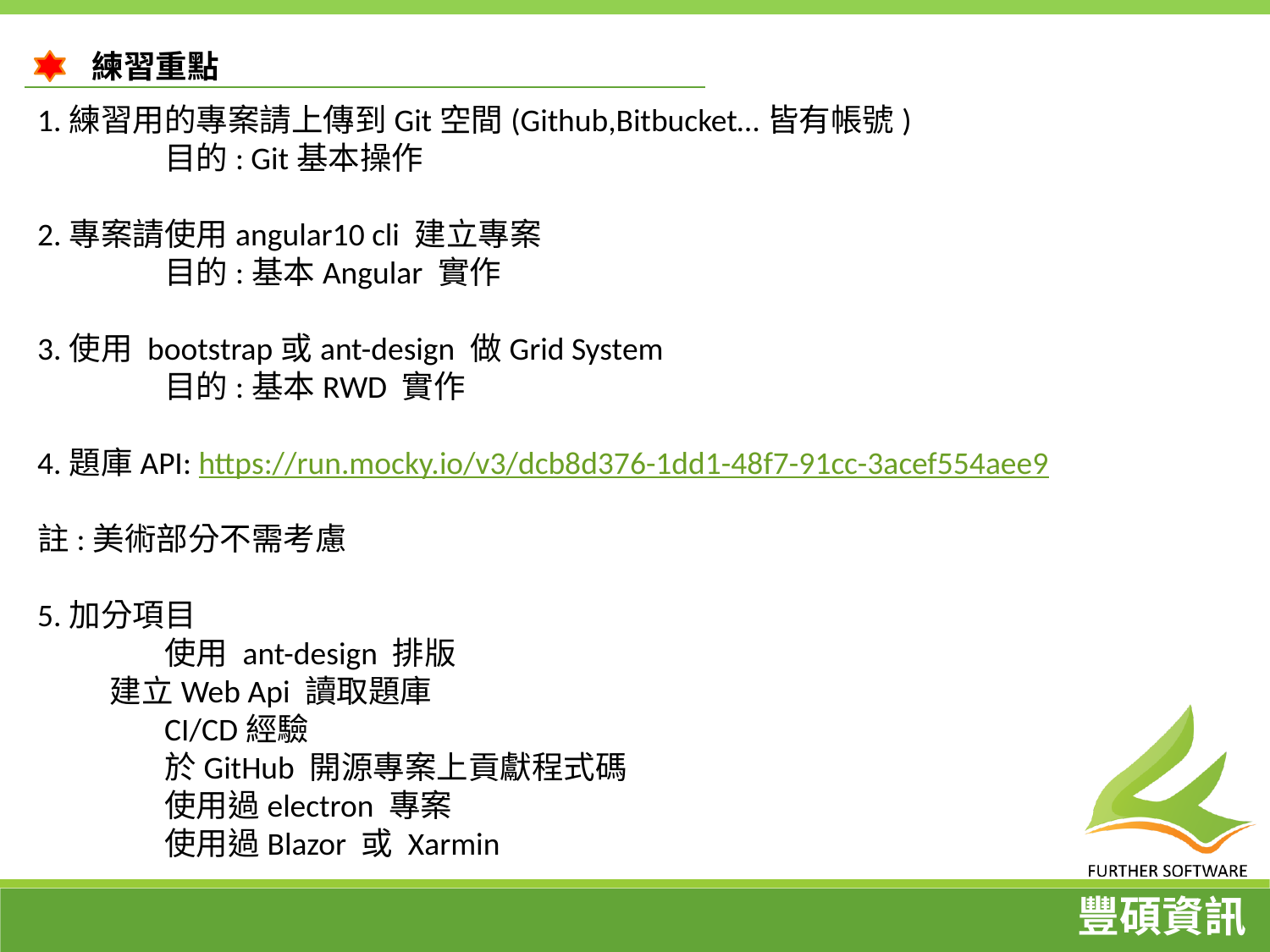

練習重點

1.練習用的專案請上傳到Git空間(Github,Bitbucket…皆有帳號)
	目的: Git基本操作

2.專案請使用angular10 cli 建立專案
	目的:基本Angular 實作

3.使用 bootstrap或ant-design 做Grid System
	目的:基本RWD 實作

4.題庫API: https://run.mocky.io/v3/dcb8d376-1dd1-48f7-91cc-3acef554aee9

註:美術部分不需考慮

5.加分項目
	使用 ant-design 排版
         建立Web Api 讀取題庫
	CI/CD經驗
	於GitHub 開源專案上貢獻程式碼
	使用過electron 專案
	使用過Blazor 或 Xarmin